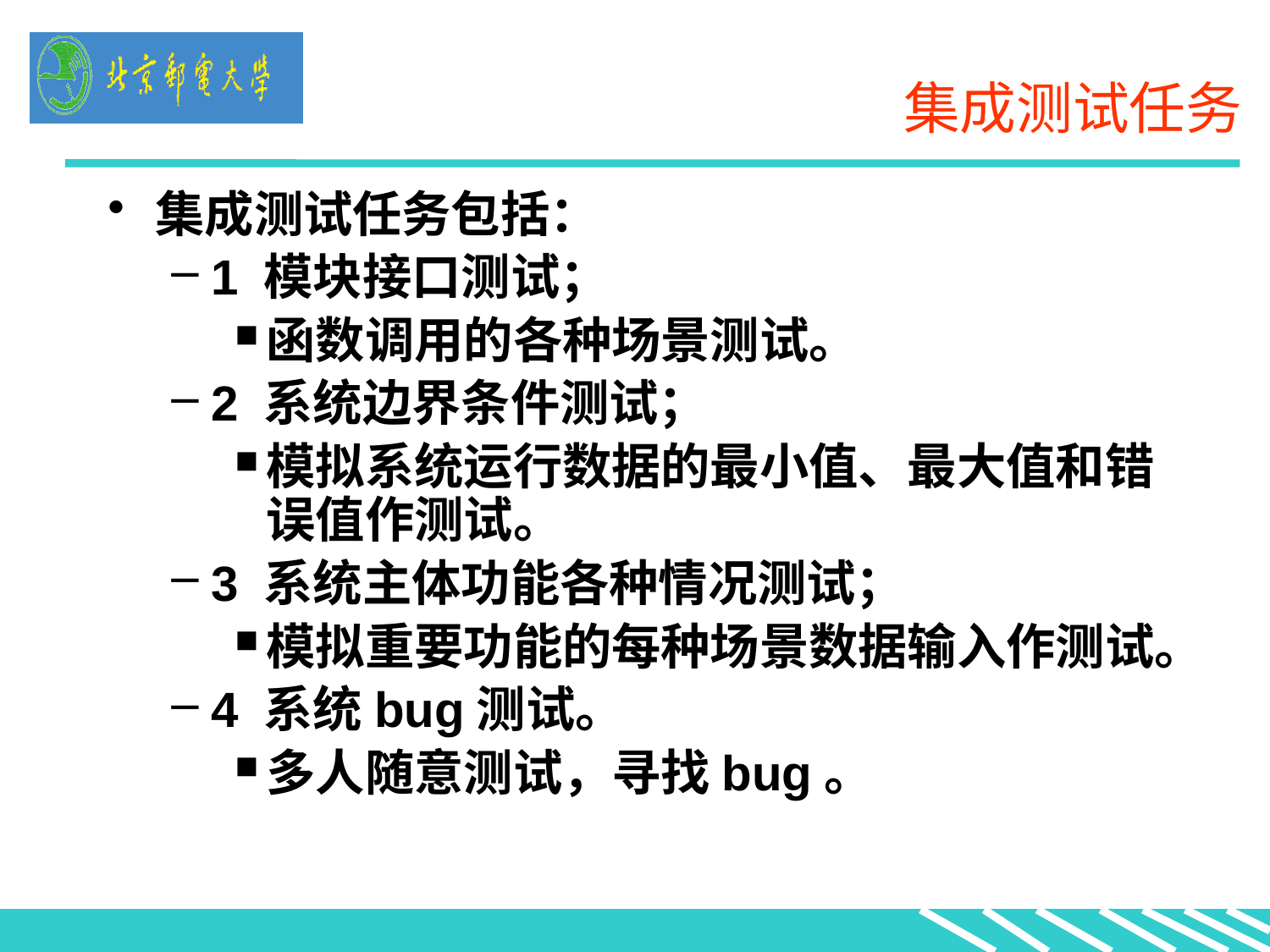

集成测试任务包括：
1 模块接口测试；
函数调用的各种场景测试。
2 系统边界条件测试；
模拟系统运行数据的最小值、最大值和错误值作测试。
3 系统主体功能各种情况测试；
模拟重要功能的每种场景数据输入作测试。
4 系统bug测试。
多人随意测试，寻找bug。
# 集成测试任务